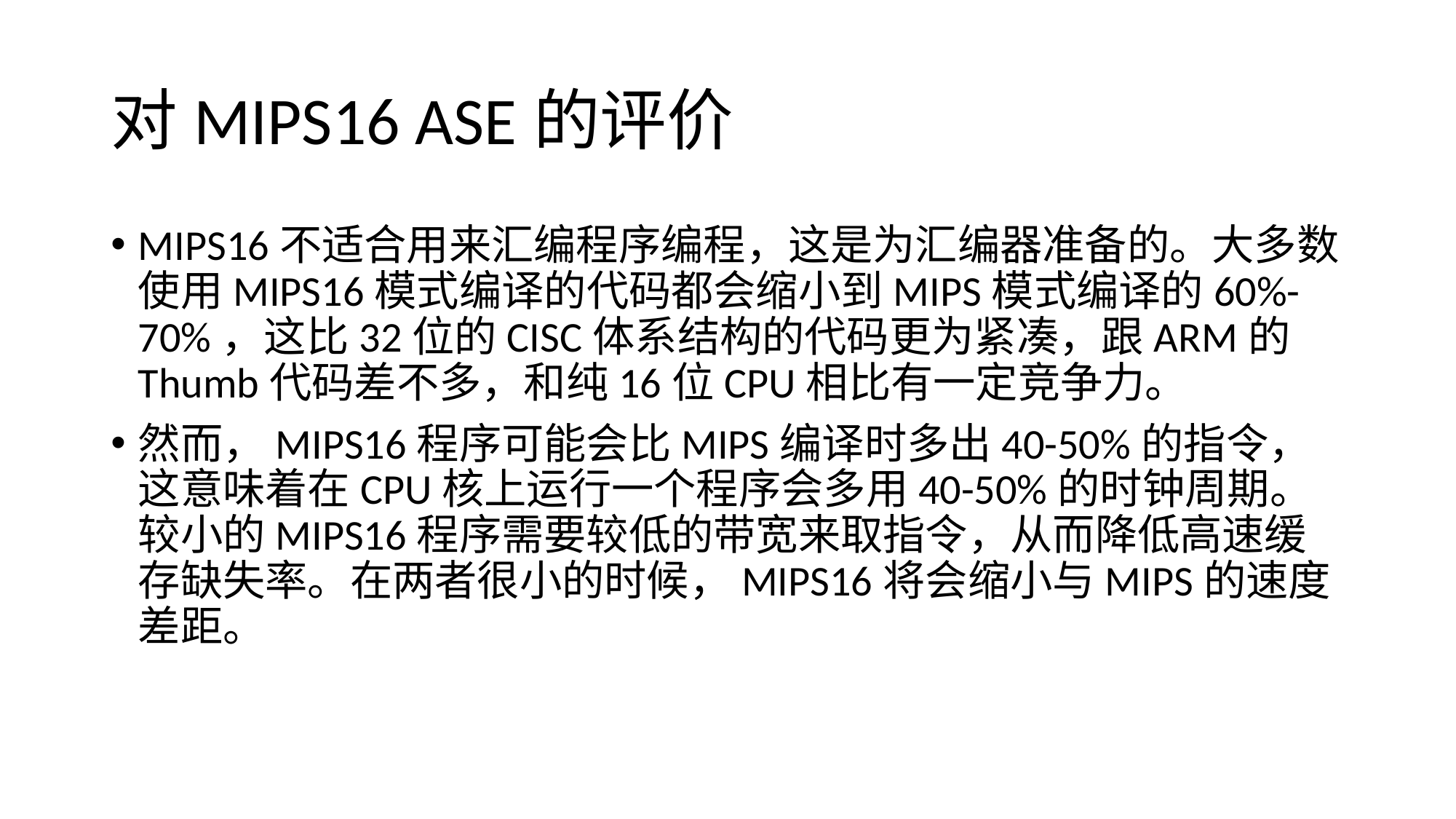

# 对MIPS16 ASE的评价
MIPS16不适合用来汇编程序编程，这是为汇编器准备的。大多数使用MIPS16模式编译的代码都会缩小到MIPS模式编译的60%-70%，这比32位的CISC体系结构的代码更为紧凑，跟ARM的Thumb代码差不多，和纯16位CPU相比有一定竞争力。
然而，MIPS16程序可能会比MIPS编译时多出40-50%的指令，这意味着在CPU核上运行一个程序会多用40-50%的时钟周期。较小的MIPS16程序需要较低的带宽来取指令，从而降低高速缓存缺失率。在两者很小的时候，MIPS16将会缩小与MIPS的速度差距。